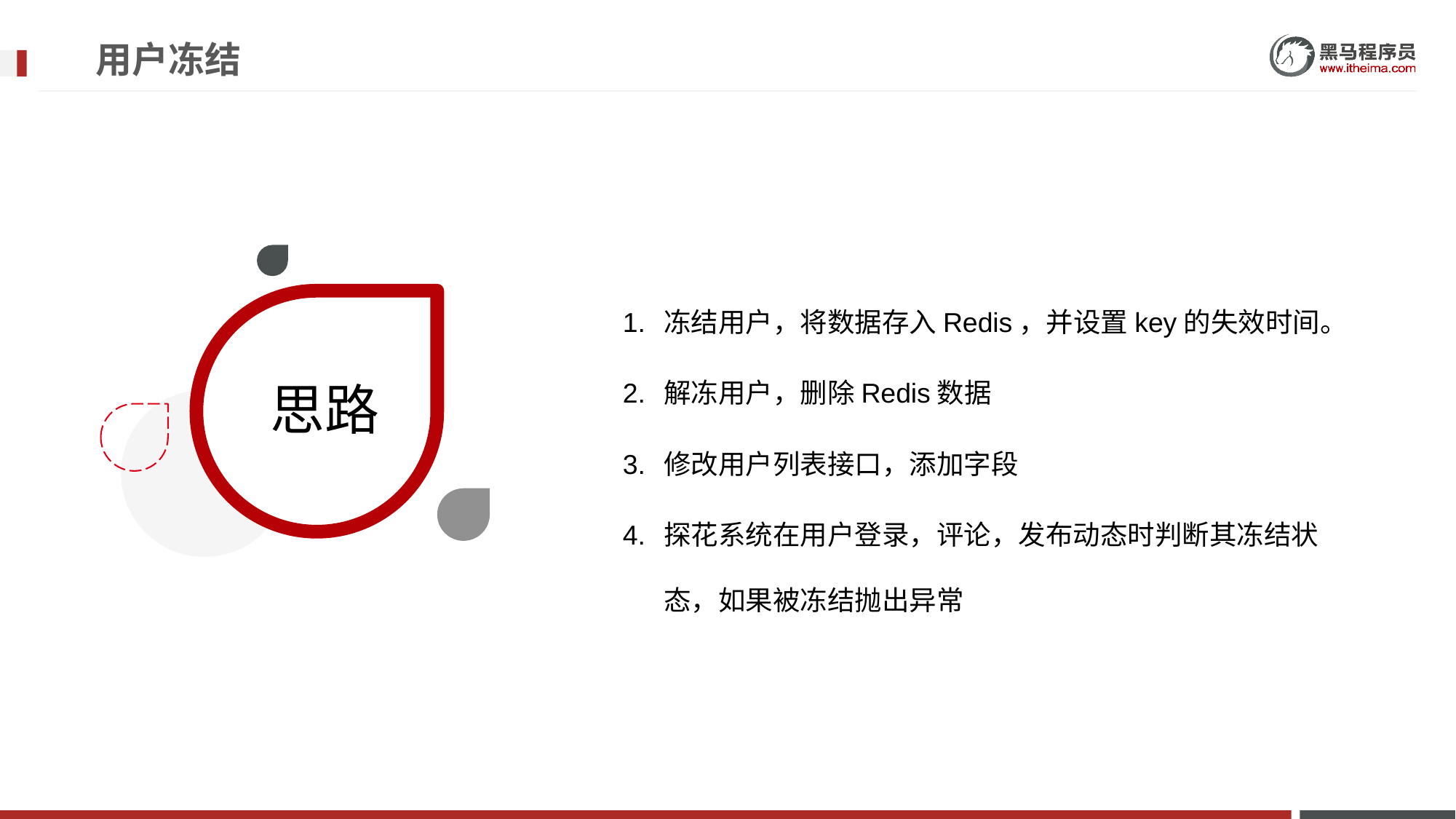

# 用户冻结
冻结用户，将数据存入Redis，并设置key的失效时间。
解冻用户，删除Redis数据
修改用户列表接口，添加字段
探花系统在用户登录，评论，发布动态时判断其冻结状态，如果被冻结抛出异常